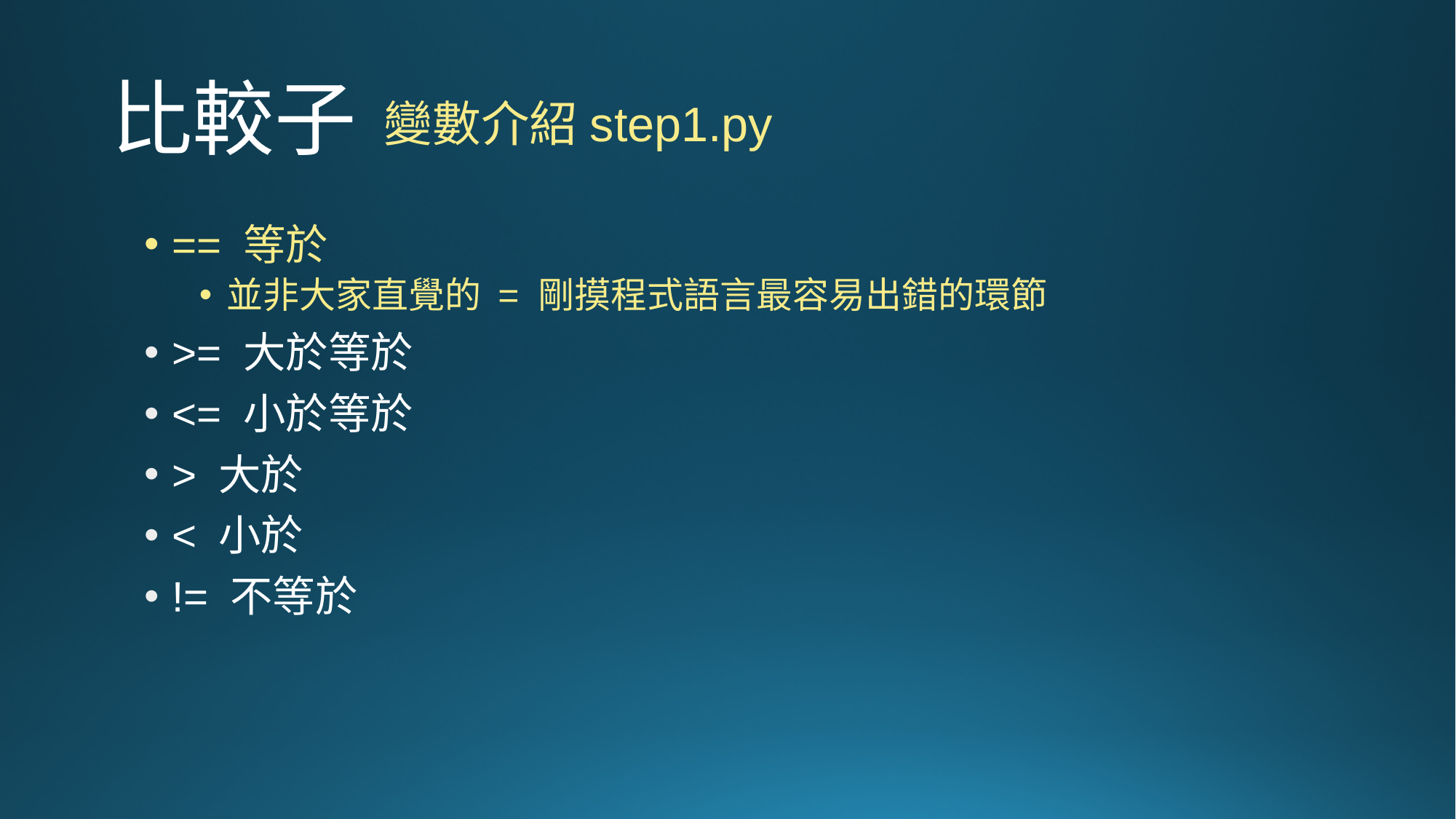

# 比較子
變數介紹step1.py
== 等於
並非大家直覺的 = 剛摸程式語言最容易出錯的環節
>= 大於等於
<= 小於等於
> 大於
< 小於
!= 不等於